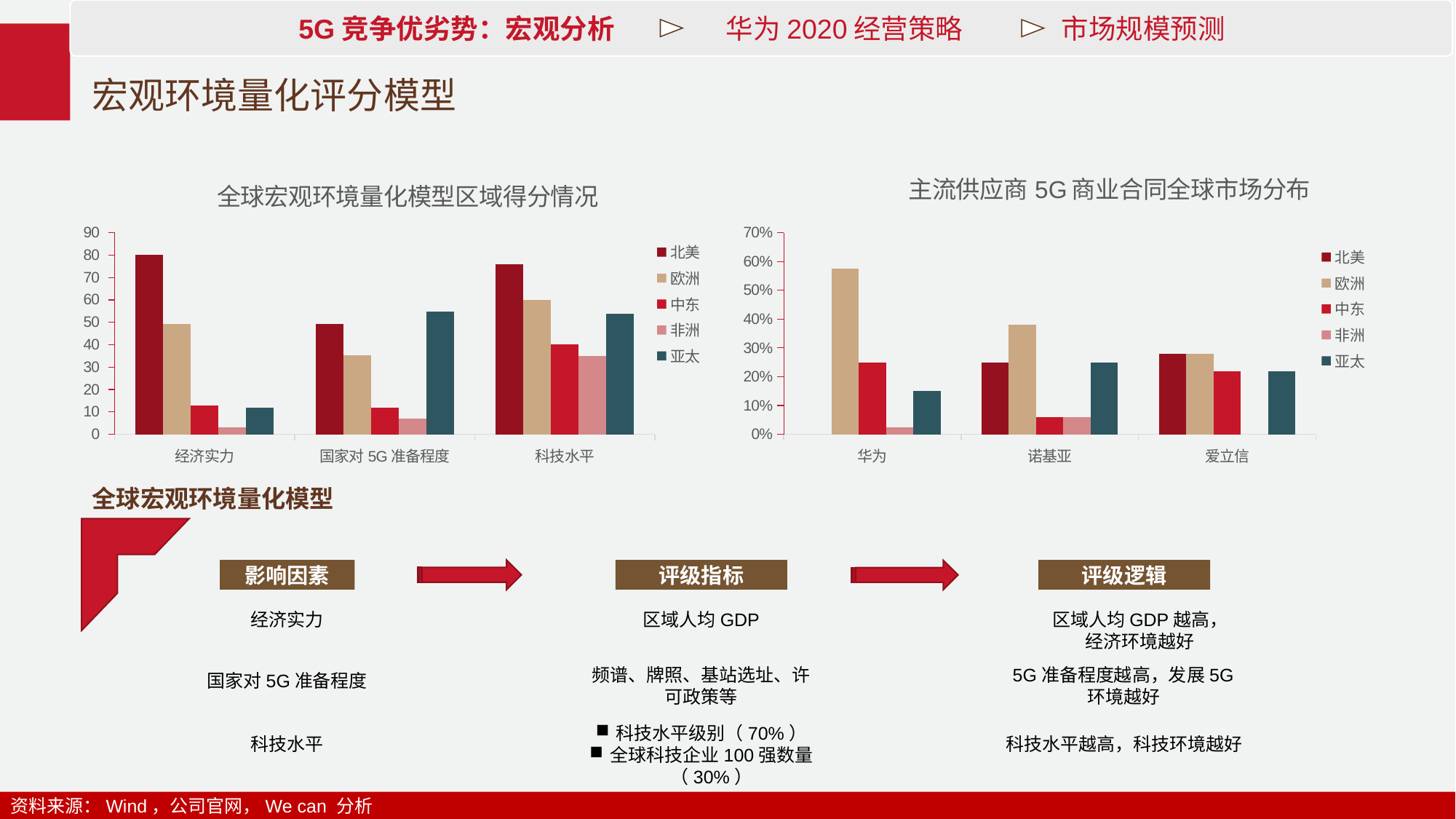

5G竞争优劣势：宏观分析                  华为2020经营策略                市场规模预测

# 宏观环境量化评分模型

### Chart: 全球宏观环境量化模型区域得分情况

| Category | 北美 | 欧洲 | 中东 | 非洲 | 亚太 |
|---|---|---|---|---|---|
| 经济实力 | 80.0 | 49.34 | 12.82 | 3.17 | 11.88 |
| 国家对5G准备程度 | 49.33 | 35.33 | 11.78 | 7.07 | 54.68 |
| 科技水平 | 75.9 | 60.1 | 40.0 | 35.0 | 53.7 |

### Chart: 主流供应商5G商业合同全球市场分布

| Category | 北美 | 欧洲 | 中东 | 非洲 | 亚太 |
|---|---|---|---|---|---|
| 华为 | None | 0.575 | 0.25 | 0.025 | 0.15 |
| 诺基亚 | 0.25 | 0.38 | 0.06 | 0.06 | 0.25 |
| 爱立信 | 0.28 | 0.28 | 0.22 | None | 0.22 |
全球宏观环境量化模型

影响因素
经济实力
国家对5G准备程度
科技水平

评级指标
区域人均GDP
频谱、牌照、基站选址、许可政策等
科技水平级别（70%）
全球科技企业100强数量（30%）
评级逻辑
区域人均GDP越高，经济环境越好
5G准备程度越高，发展5G环境越好
科技水平越高，科技环境越好

资料来源：Wind，公司官网，We can 分析